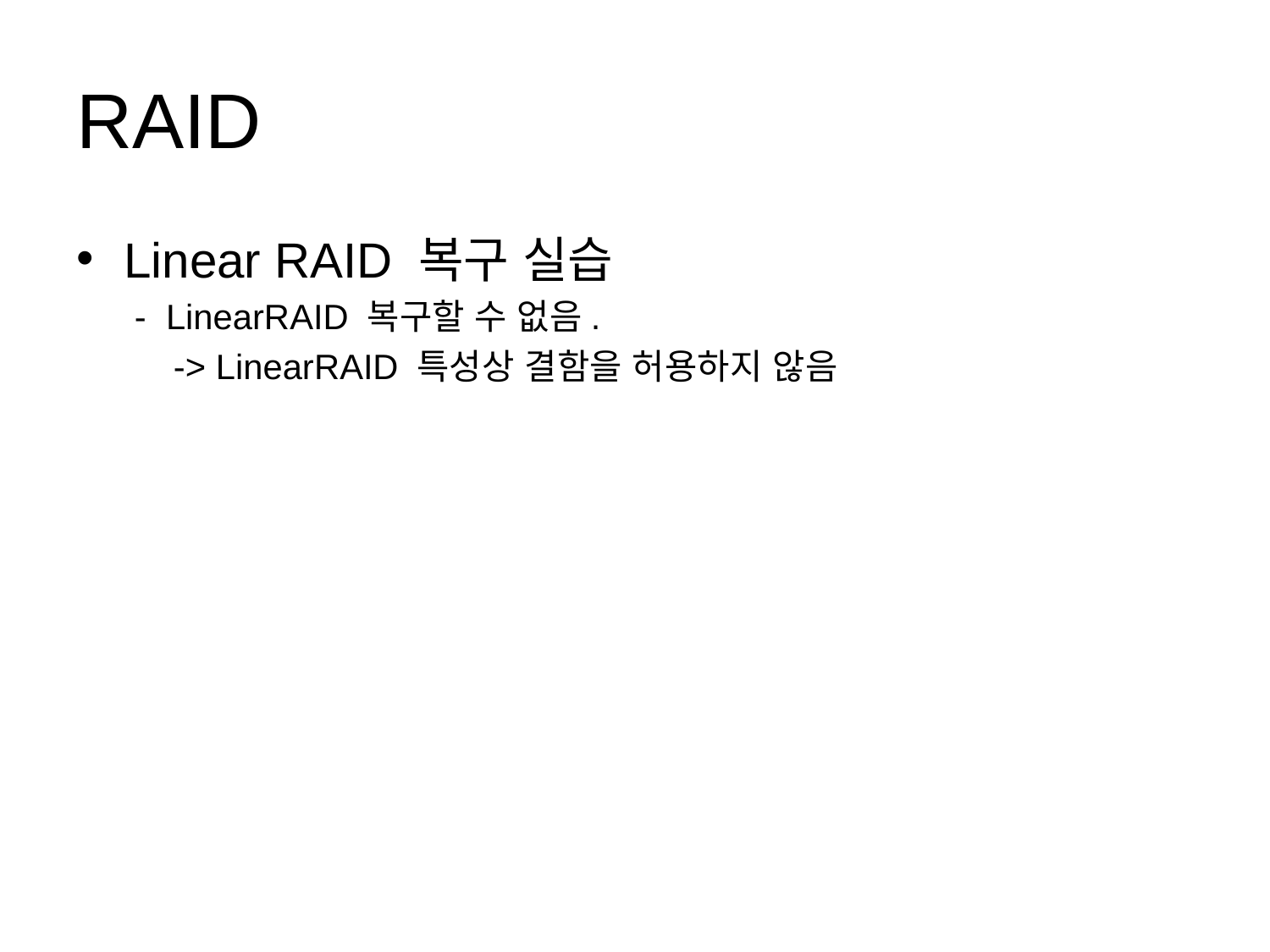

# RAID
Linear RAID 복구 실습
      -  LinearRAID 복구할 수 없음.
          -> LinearRAID 특성상 결함을 허용하지 않음